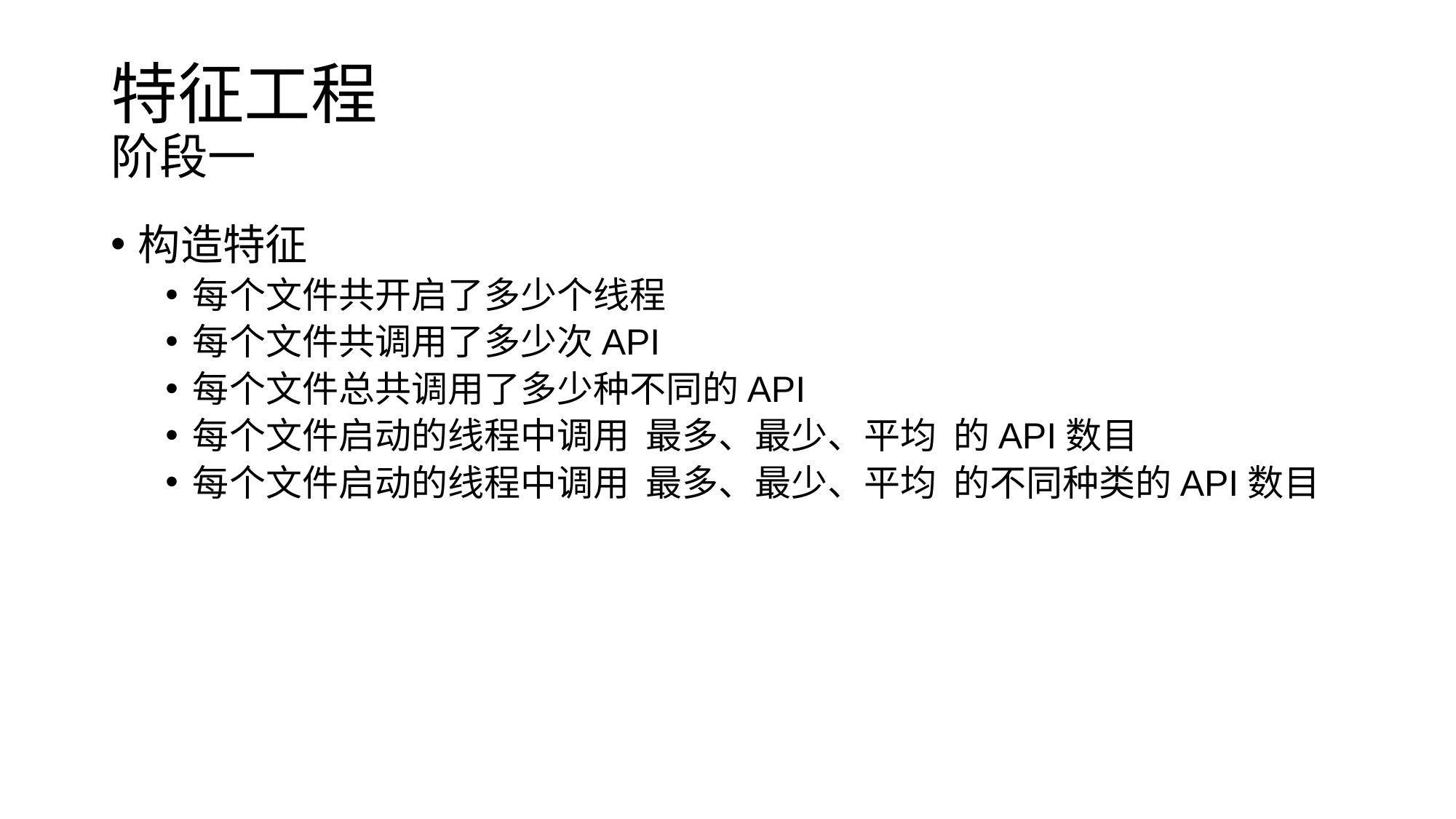

# 特征工程 阶段一
构造特征
每个文件共开启了多少个线程
每个文件共调用了多少次API
每个文件总共调用了多少种不同的API
每个文件启动的线程中调用  最多、最少、平均  的API数目
每个文件启动的线程中调用  最多、最少、平均  的不同种类的API数目